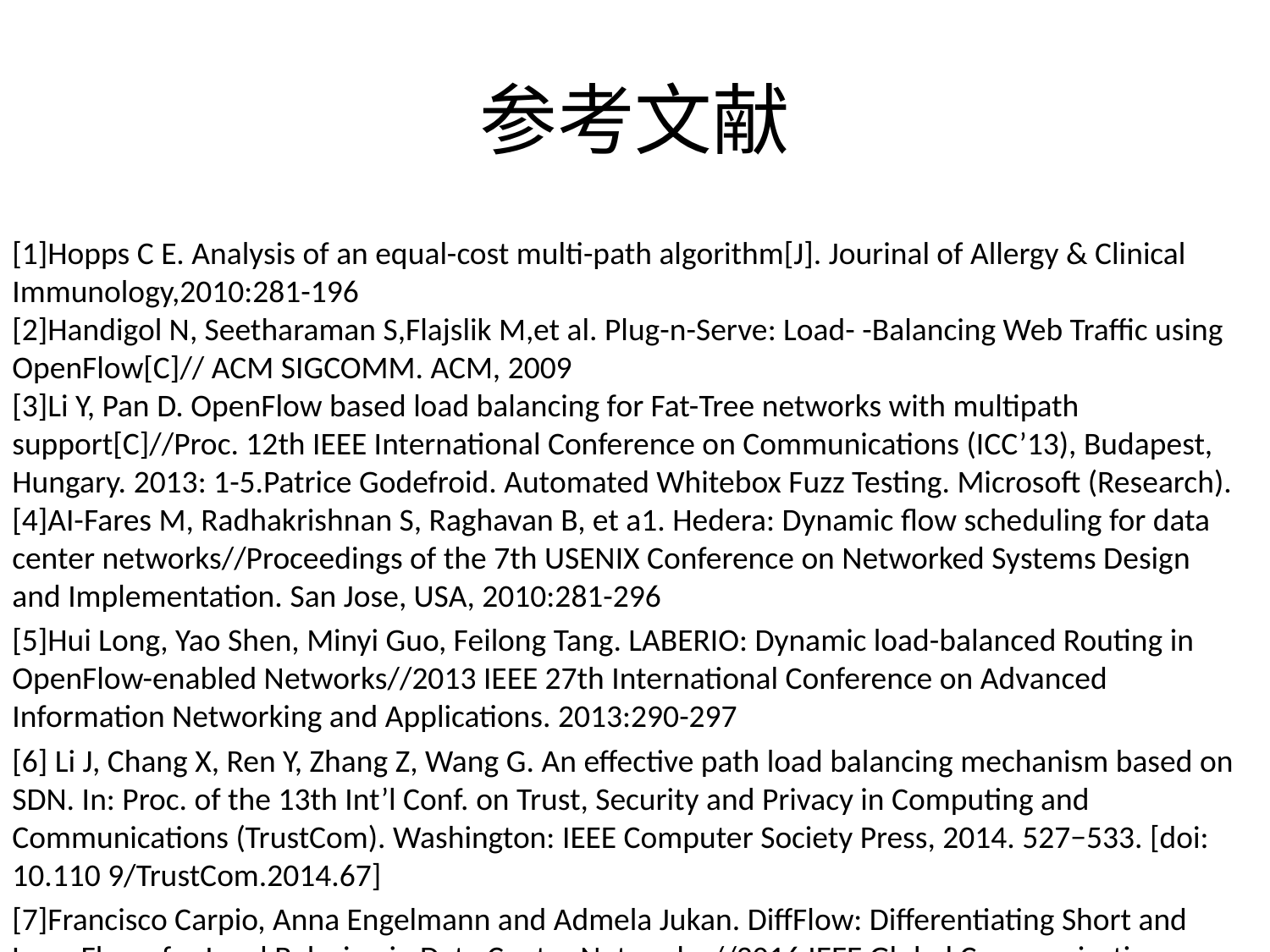

# 参考文献
[1]Hopps C E. Analysis of an equal-cost multi-path algorithm[J]. Jourinal of Allergy & Clinical Immunology,2010:281-196
[2]Handigol N, Seetharaman S,Flajslik M,et al. Plug-n-Serve: Load- -Balancing Web Traffic using OpenFlow[C]// ACM SIGCOMM. ACM, 2009
[3]Li Y, Pan D. OpenFlow based load balancing for Fat-Tree networks with multipath support[C]//Proc. 12th IEEE International Conference on Communications (ICC’13), Budapest, Hungary. 2013: 1-5.Patrice Godefroid. Automated Whitebox Fuzz Testing. Microsoft (Research).
[4]AI-Fares M, Radhakrishnan S, Raghavan B, et a1. Hedera: Dynamic flow scheduling for data center networks//Proceedings of the 7th USENIX Conference on Networked Systems Design and Implementation. San Jose, USA, 2010:281-296
[5]Hui Long, Yao Shen, Minyi Guo, Feilong Tang. LABERIO: Dynamic load-balanced Routing in OpenFlow-enabled Networks//2013 IEEE 27th International Conference on Advanced Information Networking and Applications. 2013:290-297
[6] Li J, Chang X, Ren Y, Zhang Z, Wang G. An effective path load balancing mechanism based on SDN. In: Proc. of the 13th Int’l Conf. on Trust, Security and Privacy in Computing and Communications (TrustCom). Washington: IEEE Computer Society Press, 2014. 527−533. [doi: 10.110 9/TrustCom.2014.67]
[7]Francisco Carpio, Anna Engelmann and Admela Jukan. DiffFlow: Differentiating Short and Long Flows for Load Balacing in Data Center Networks.//2016 IEEE Global Communications Conference(GLOBECOMO)